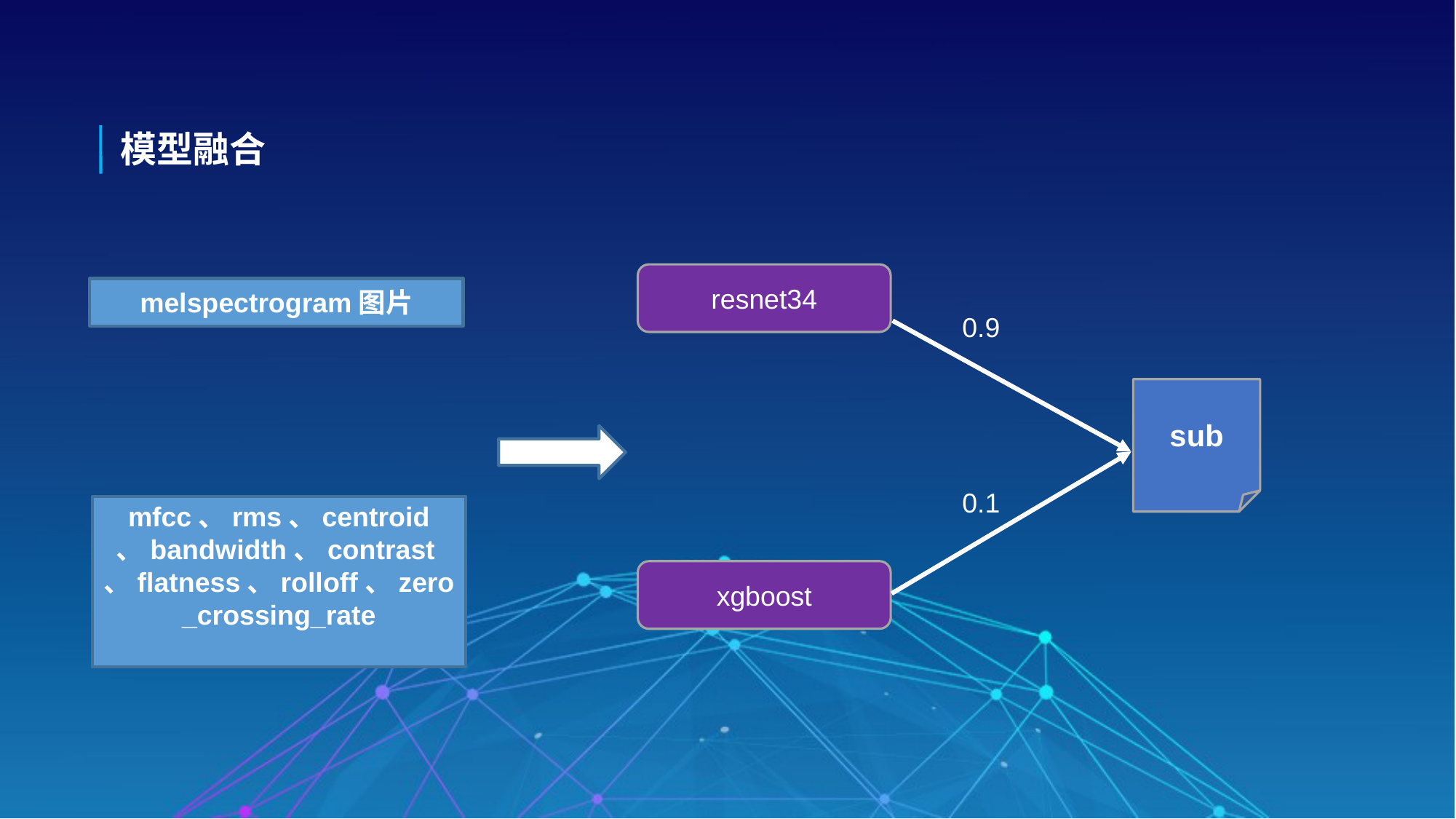

模型融合

resnet34
melspectrogram图片
0.9

sub

0.1
mfcc、rms、centroid
、bandwidth、contrast、flatness、rolloff、zero_crossing_rate

xgboost